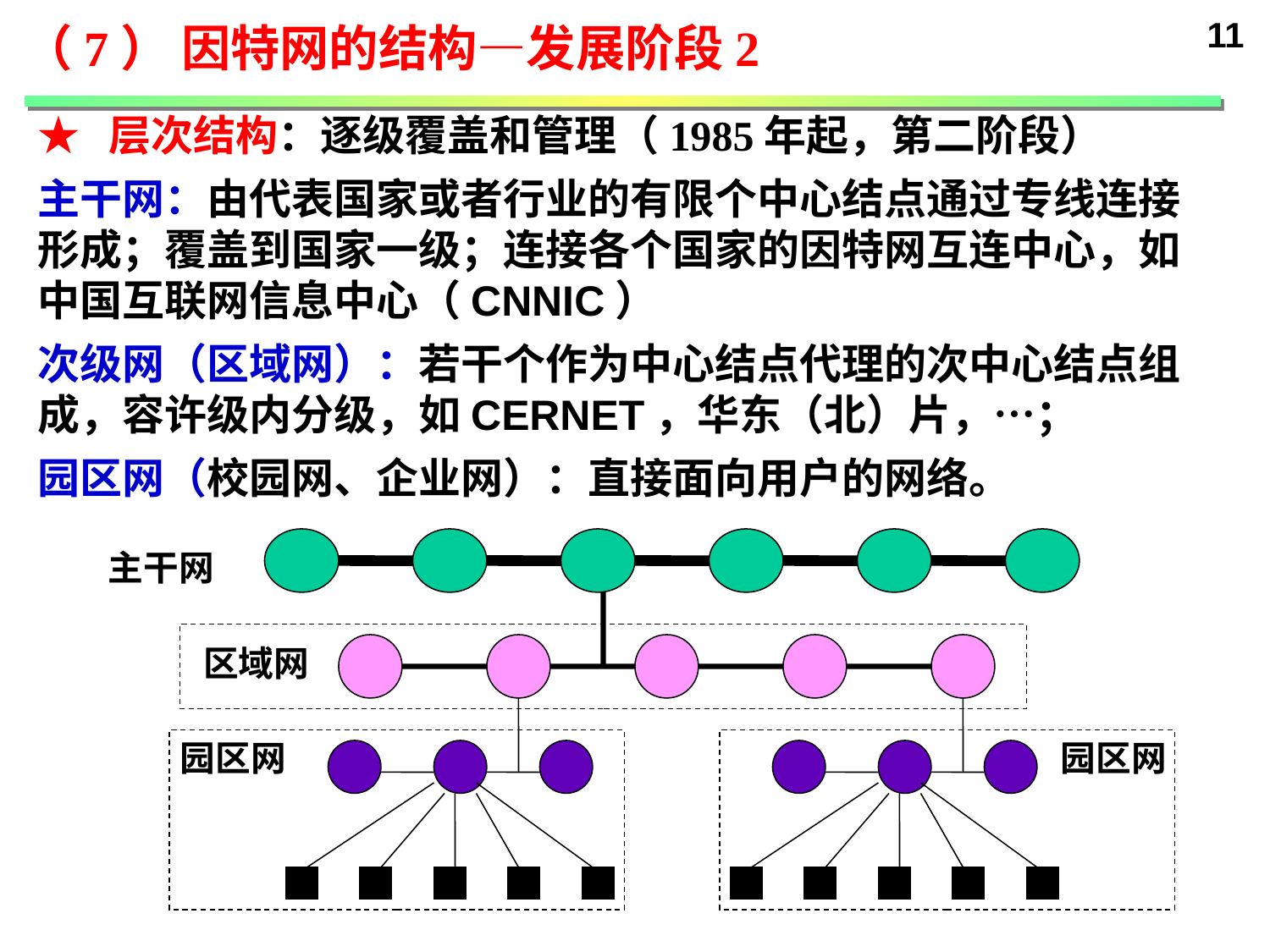

11
（7） 因特网的结构—发展阶段2

★  层次结构：逐级覆盖和管理（1985年起，第二阶段）
主干网：由代表国家或者行业的有限个中心结点通过专线连接形成；覆盖到国家一级；连接各个国家的因特网互连中心，如中国互联网信息中心（CNNIC）
次级网（区域网）：若干个作为中心结点代理的次中心结点组成，容许级内分级，如CERNET，华东（北）片，…；
园区网（校园网、企业网）：直接面向用户的网络。

主干网

区域网

园区网

园区网